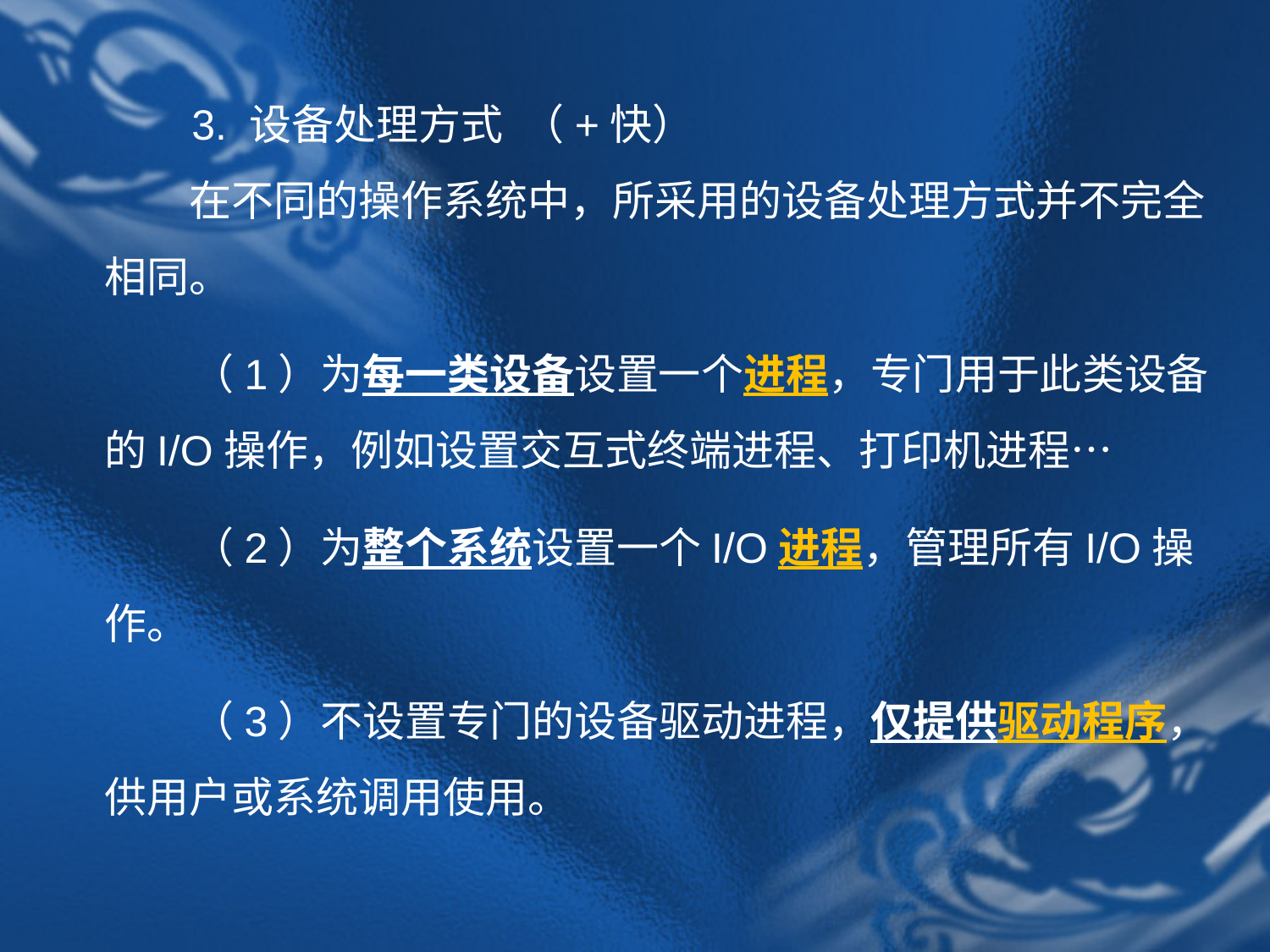

3. 设备处理方式  （+快）
　　在不同的操作系统中，所采用的设备处理方式并不完全相同。
（1）为每一类设备设置一个进程，专门用于此类设备的I/O操作，例如设置交互式终端进程、打印机进程…
（2）为整个系统设置一个I/O进程，管理所有I/O操作。
（3）不设置专门的设备驱动进程，仅提供驱动程序，供用户或系统调用使用。